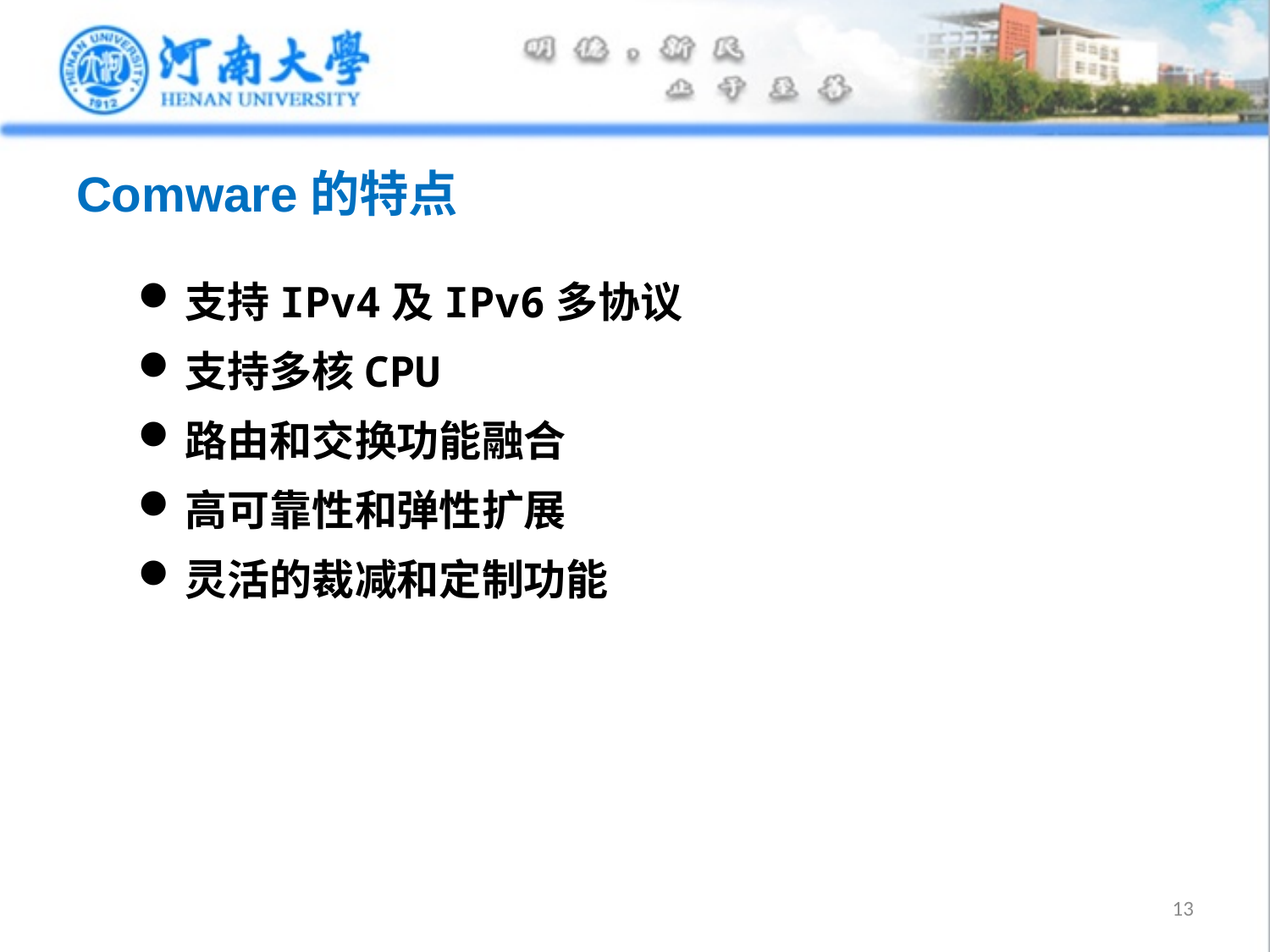

# Comware的特点
支持IPv4及IPv6多协议
支持多核CPU
路由和交换功能融合
高可靠性和弹性扩展
灵活的裁减和定制功能
13